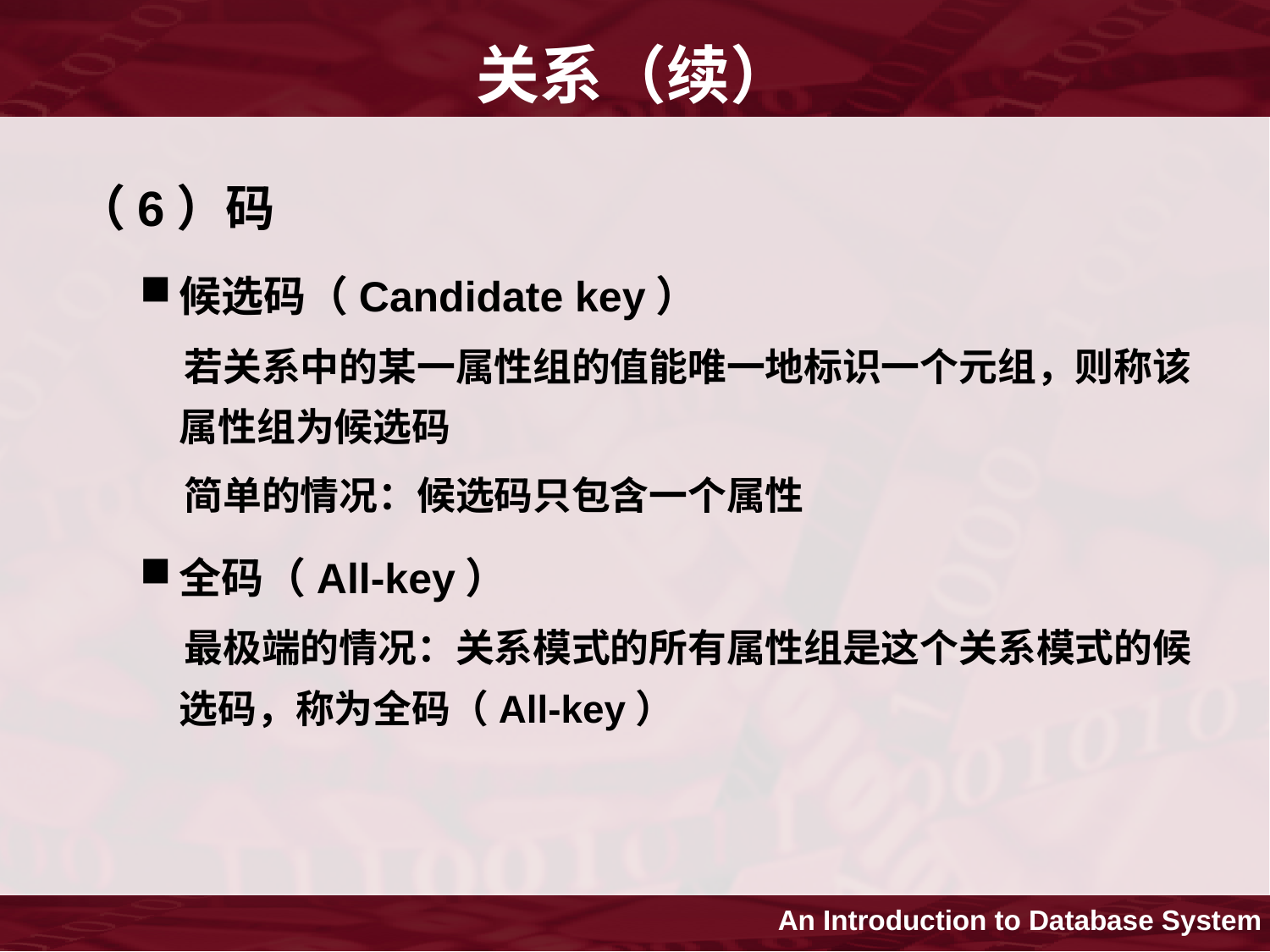

# 关系（续）
（6）码
候选码（Candidate key）
    若关系中的某一属性组的值能唯一地标识一个元组，则称该属性组为候选码
    简单的情况：候选码只包含一个属性
全码（All-key）
    最极端的情况：关系模式的所有属性组是这个关系模式的候选码，称为全码（All-key）